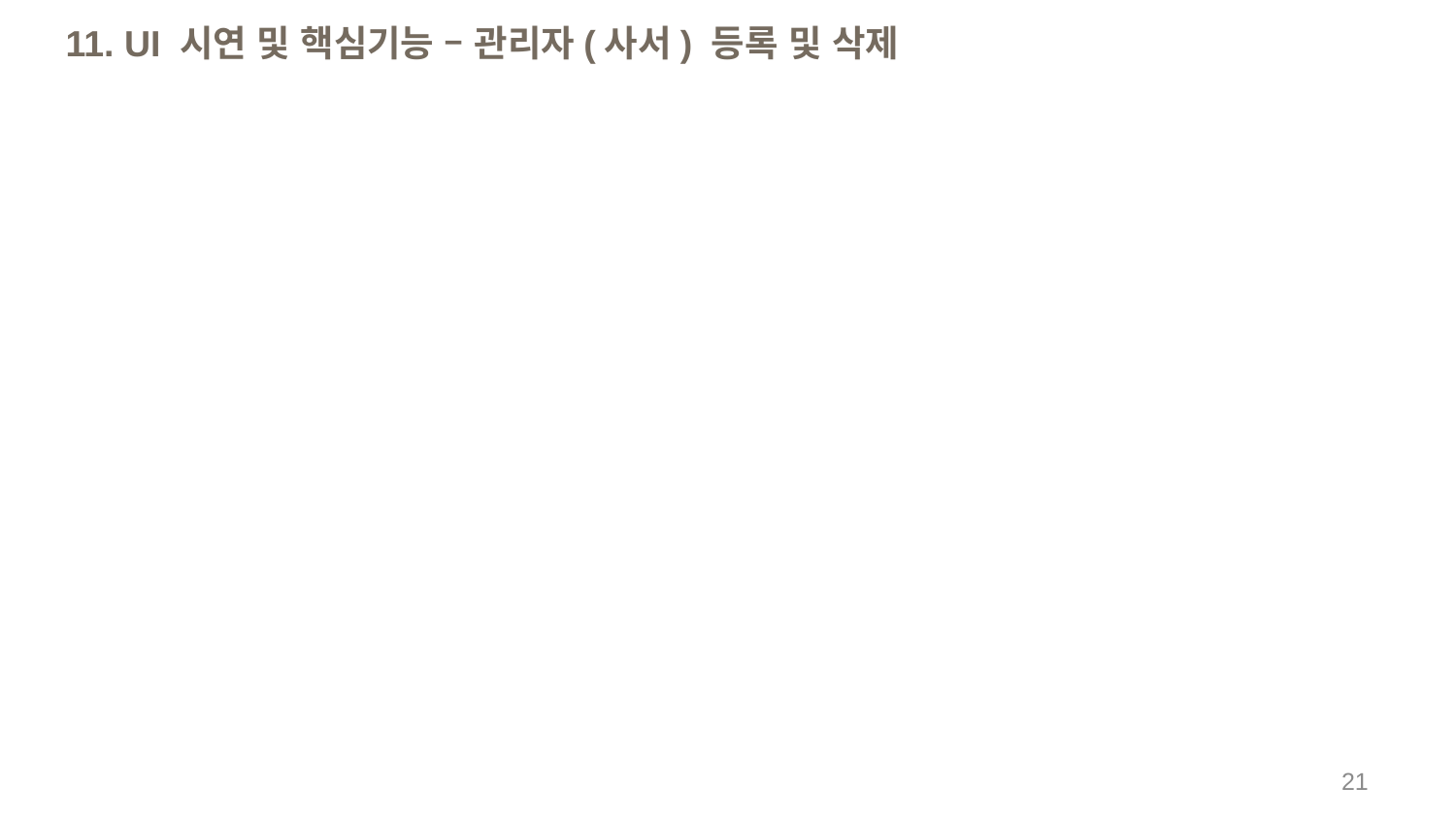

11. UI 시연 및 핵심기능 – 관리자(사서) 등록 및 삭제
21